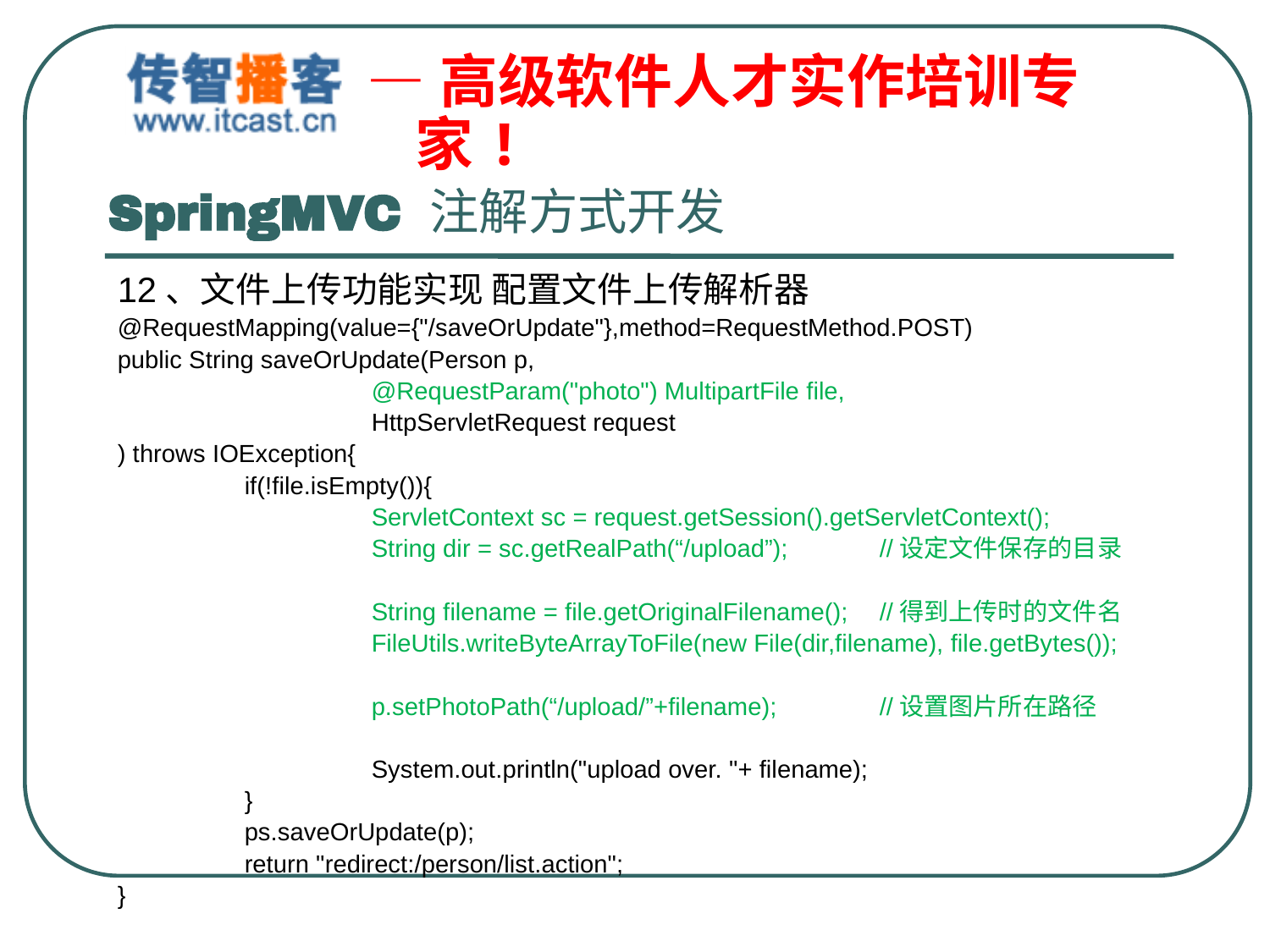

# SpringMVC 注解方式开发
12、文件上传功能实现 配置文件上传解析器
@RequestMapping(value={"/saveOrUpdate"},method=RequestMethod.POST)
public String saveOrUpdate(Person p,
		@RequestParam("photo") MultipartFile file,
		HttpServletRequest request
) throws IOException{
	if(!file.isEmpty()){
		ServletContext sc = request.getSession().getServletContext();
		String dir = sc.getRealPath(“/upload”);	//设定文件保存的目录

		String filename = file.getOriginalFilename();	//得到上传时的文件名
		FileUtils.writeByteArrayToFile(new File(dir,filename), file.getBytes());

		p.setPhotoPath(“/upload/”+filename);	//设置图片所在路径

		System.out.println("upload over. "+ filename);
	}
	ps.saveOrUpdate(p);
	return "redirect:/person/list.action";
}